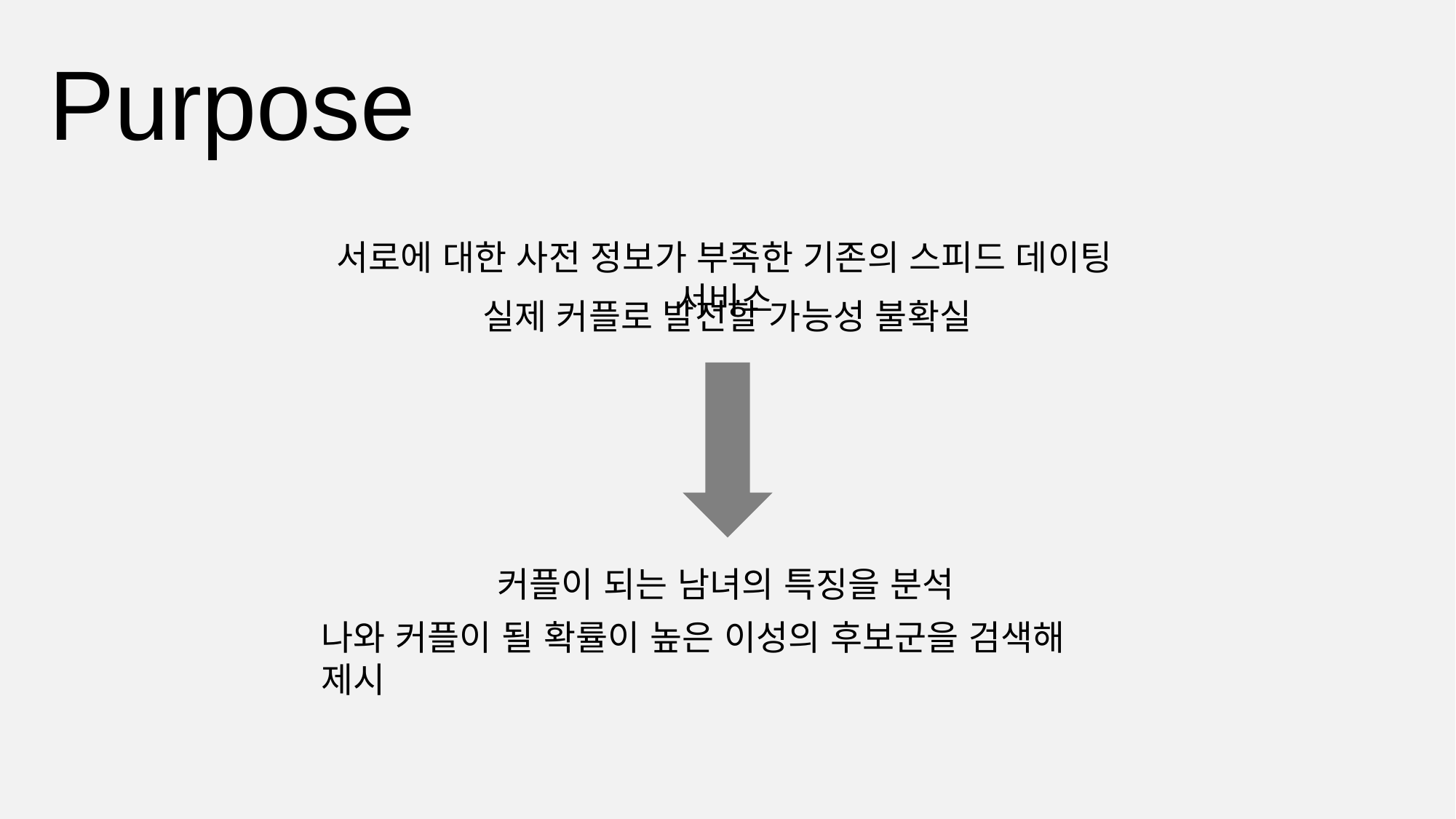

Purpose
서로에 대한 사전 정보가 부족한 기존의 스피드 데이팅 서비스
실제 커플로 발전할 가능성 불확실

커플이 되는 남녀의 특징을 분석
나와 커플이 될 확률이 높은 이성의 후보군을 검색해 제시